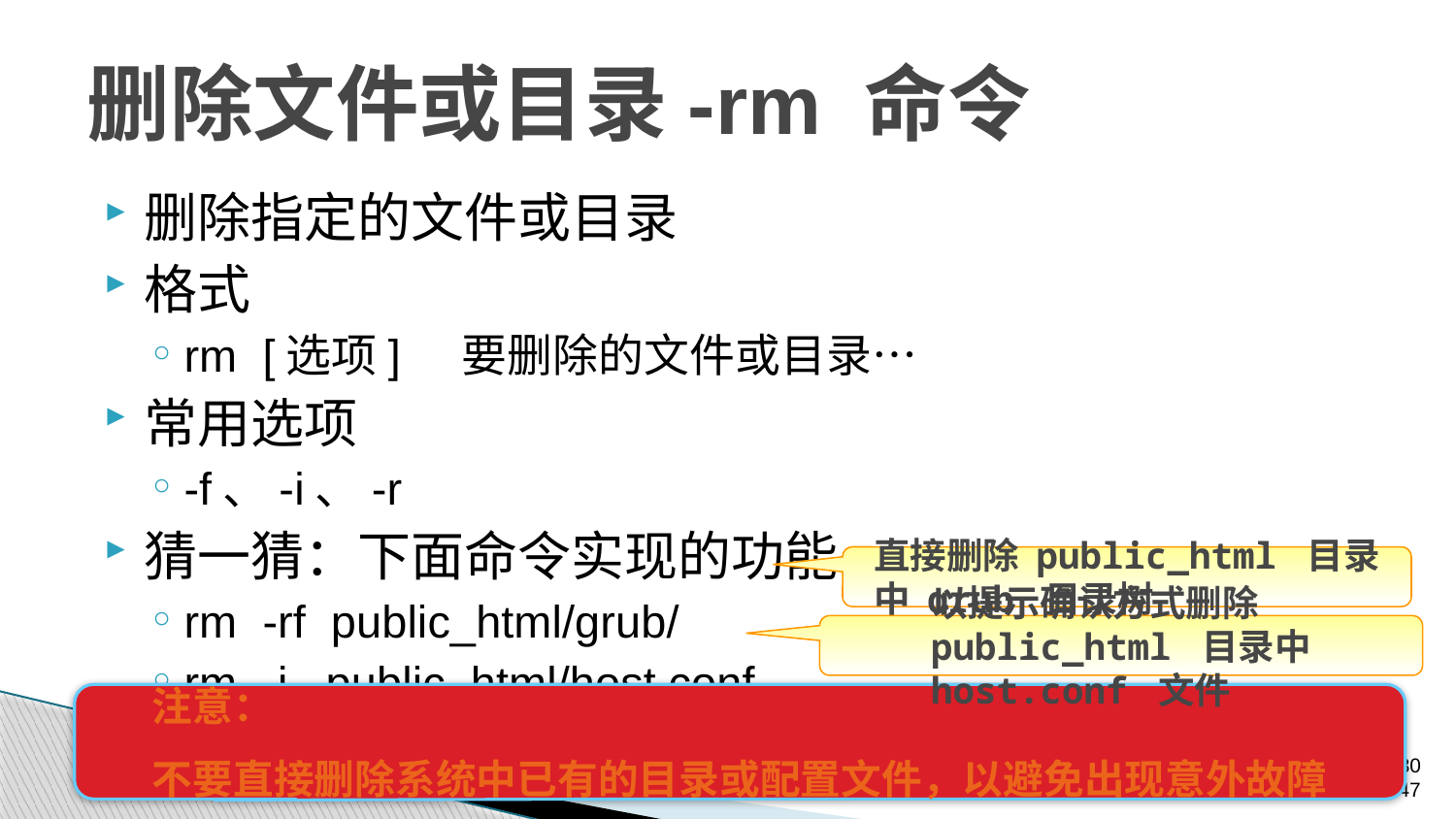

# 删除文件或目录-rm 命令
删除指定的文件或目录
格式
rm  [选项]    要删除的文件或目录…
常用选项
-f、-i、-r
猜一猜：下面命令实现的功能
rm  -rf  public_html/grub/
rm  -i   public_html/host.conf
直接删除 public_html 目录中 grub 目录树
以提示确认方式删除 public_html 目录中 host.conf 文件
注意：
不要直接删除系统中已有的目录或配置文件，以避免出现意外故障
30/47